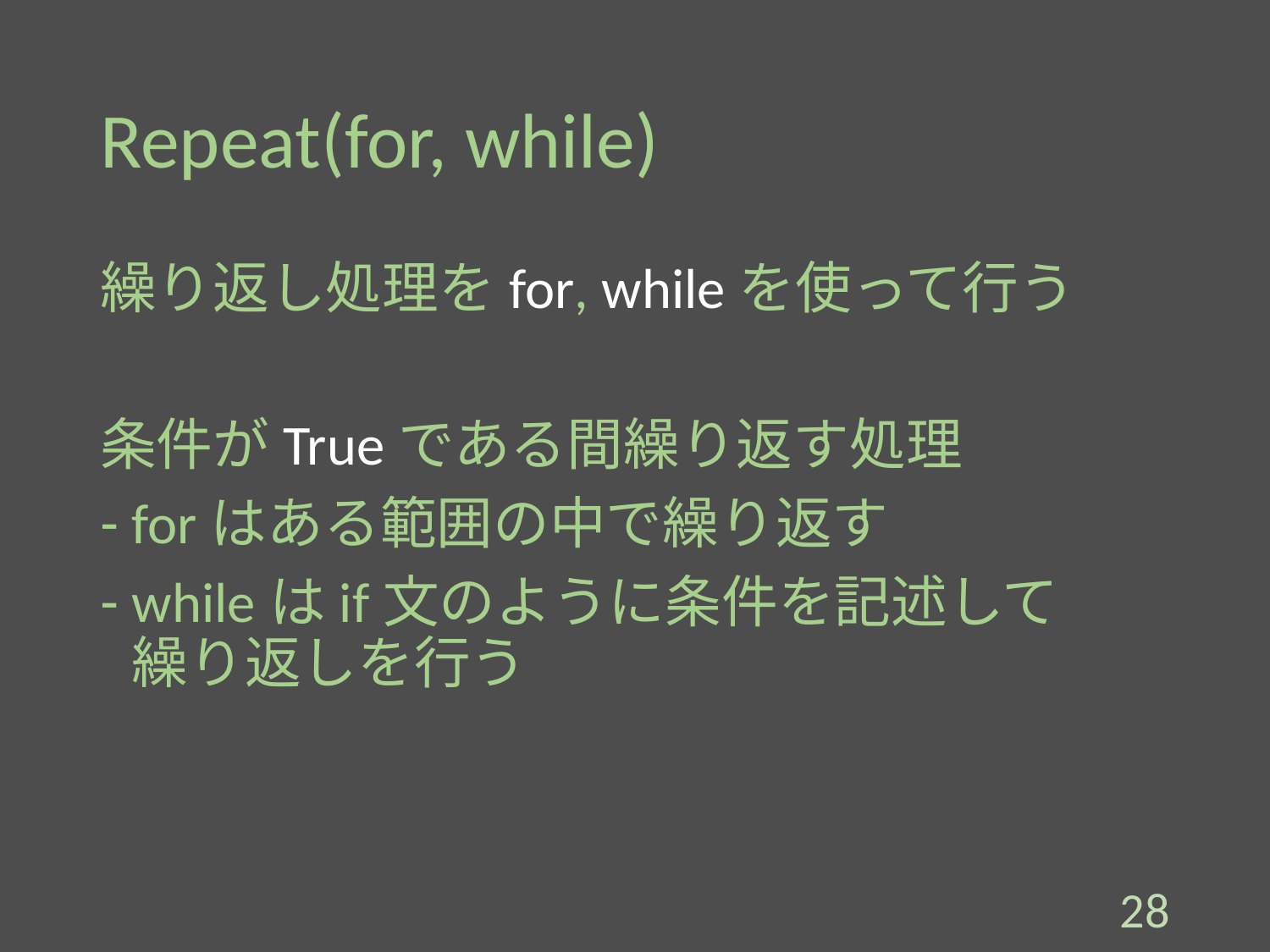

# Repeat(for, while)
繰り返し処理をfor, whileを使って行う

条件がTrueである間繰り返す処理
forはある範囲の中で繰り返す
whileはif文のように条件を記述して
繰り返しを行う
28